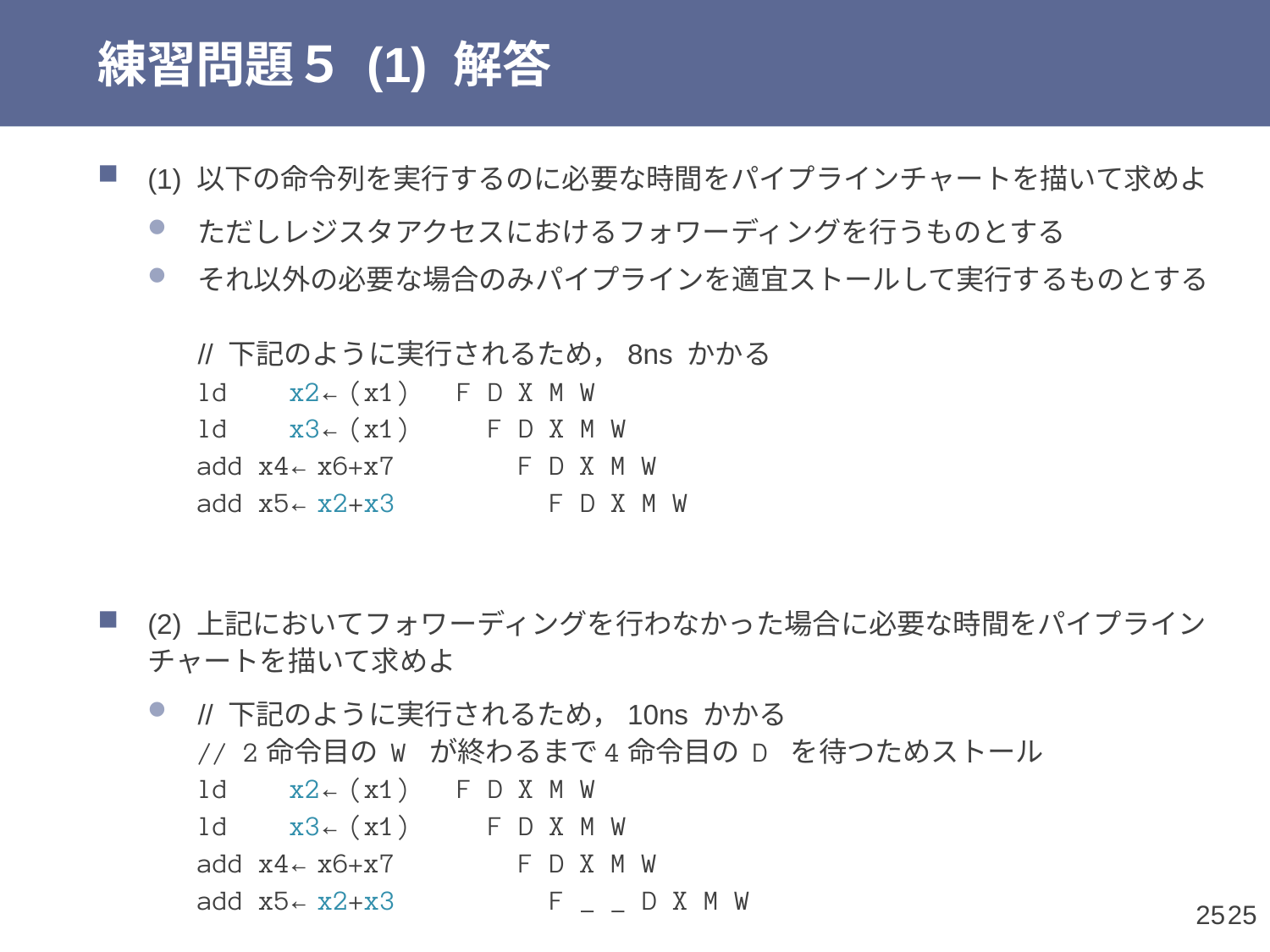

# 練習問題５ (1) 解答
(1) 以下の命令列を実行するのに必要な時間をパイプラインチャートを描いて求めよ
ただしレジスタアクセスにおけるフォワーディングを行うものとする
それ以外の必要な場合のみパイプラインを適宜ストールして実行するものとする
// 下記のように実行されるため，8ns かかる
ld    x2←(x1)   F D X M W
ld    x3←(x1)     F D X M W
add x4←x6+x7        F D X M W
add x5←x2+x3          F D X M W
(2) 上記においてフォワーディングを行わなかった場合に必要な時間をパイプラインチャートを描いて求めよ
// 下記のように実行されるため，10ns かかる
// 2命令目の W が終わるまで4命令目の D を待つためストール
ld    x2←(x1)   F D X M W
ld    x3←(x1)     F D X M W
add x4←x6+x7        F D X M W
add x5←x2+x3          F _ _ D X M W
25